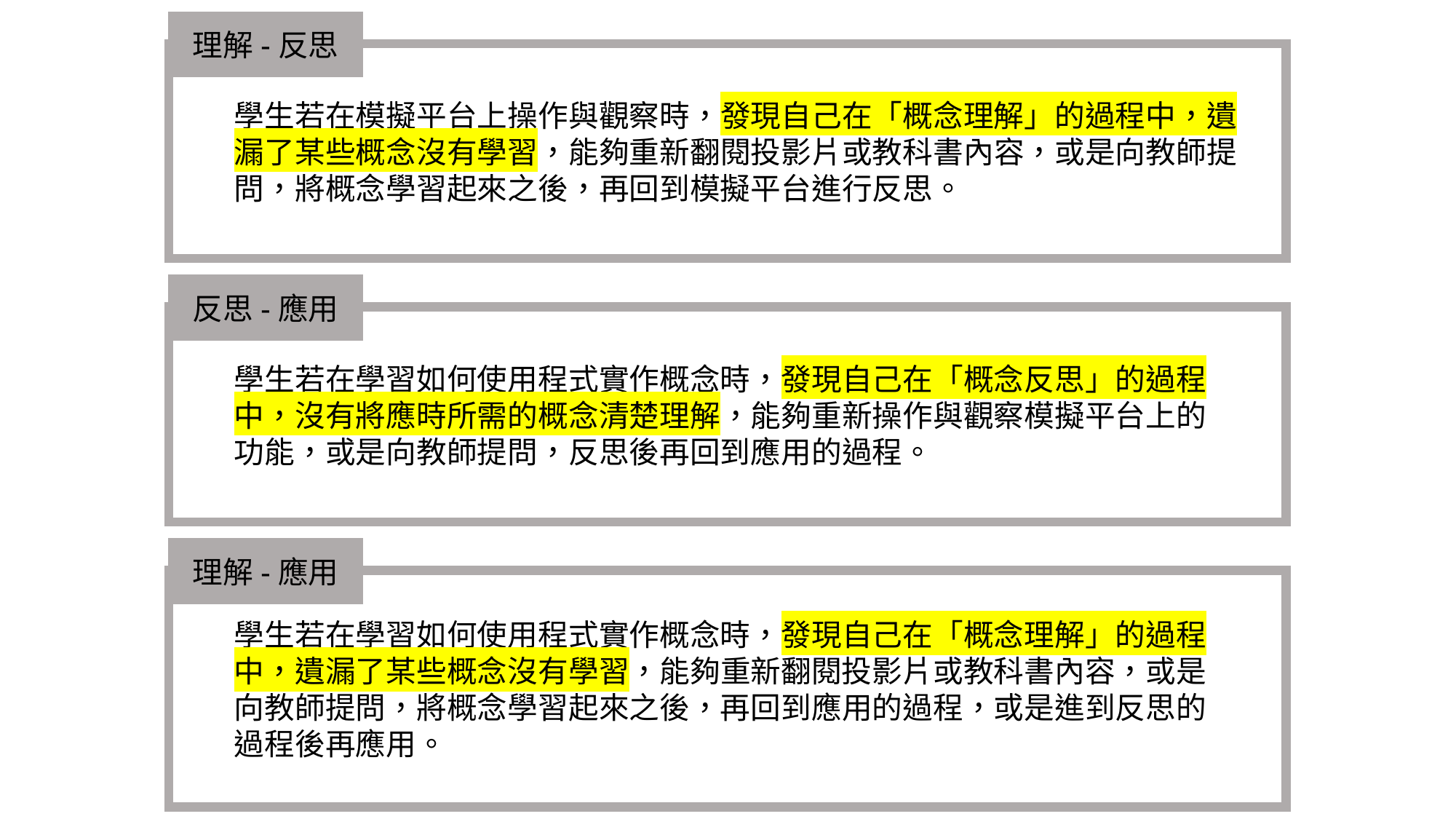

理解-反思
學生若在模擬平台上操作與觀察時，發現自己在「概念理解」的過程中，遺
漏了某些概念沒有學習，能夠重新翻閱投影片或教科書內容，或是向教師提
問，將概念學習起來之後，再回到模擬平台進行反思。
反思-應用
學生若在學習如何使用程式實作概念時，發現自己在「概念反思」的過程
中，沒有將應時所需的概念清楚理解，能夠重新操作與觀察模擬平台上的
功能，或是向教師提問，反思後再回到應用的過程。
理解-應用
學生若在學習如何使用程式實作概念時，發現自己在「概念理解」的過程
中，遺漏了某些概念沒有學習，能夠重新翻閱投影片或教科書內容，或是
向教師提問，將概念學習起來之後，再回到應用的過程，或是進到反思的
過程後再應用。